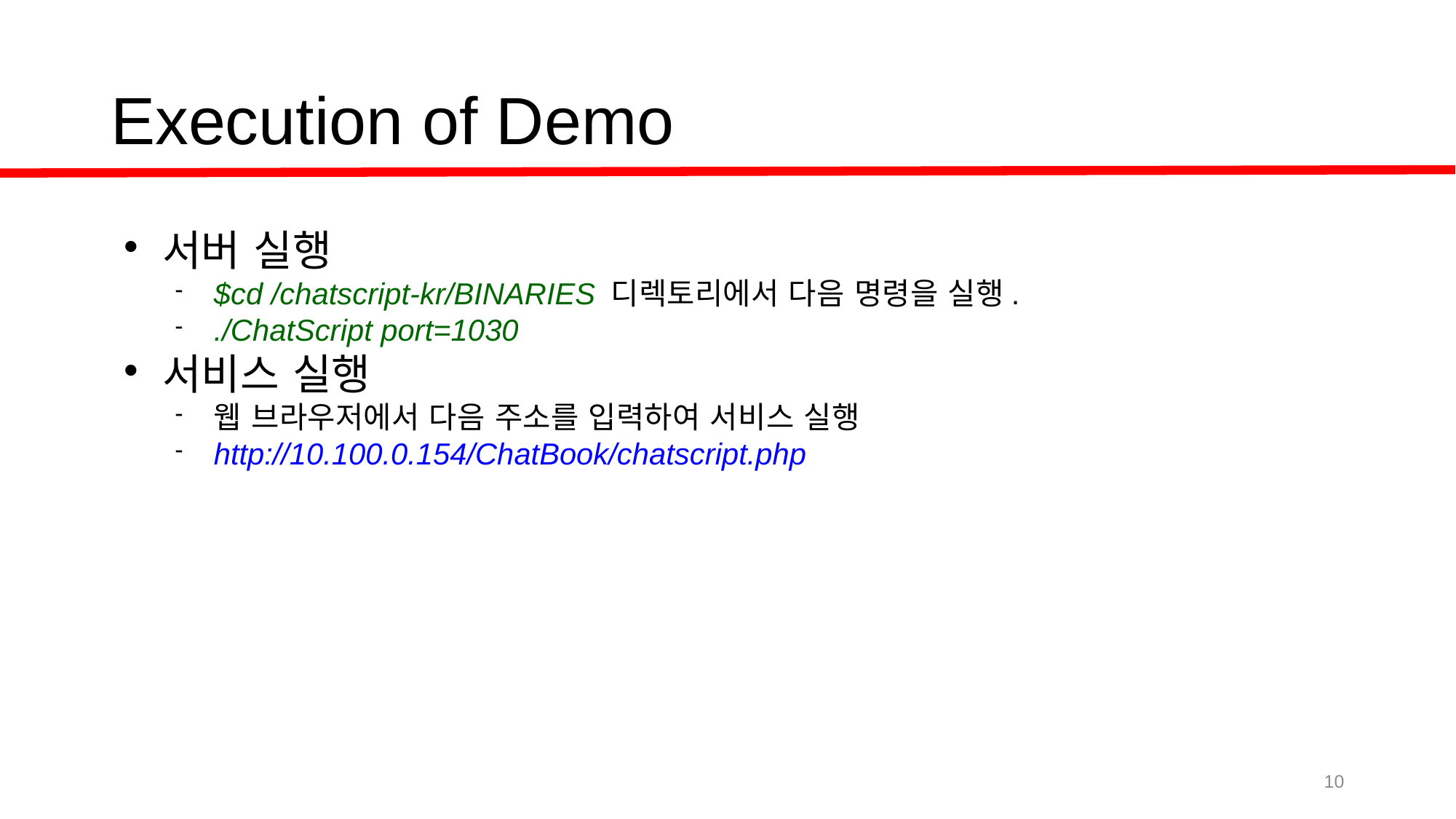

Execution of Demo

서버 실행
$cd /chatscript-kr/BINARIES 디렉토리에서 다음 명령을 실행.
./ChatScript port=1030
서비스 실행
웹 브라우저에서 다음 주소를 입력하여 서비스 실행
http://10.100.0.154/ChatBook/chatscript.php
10